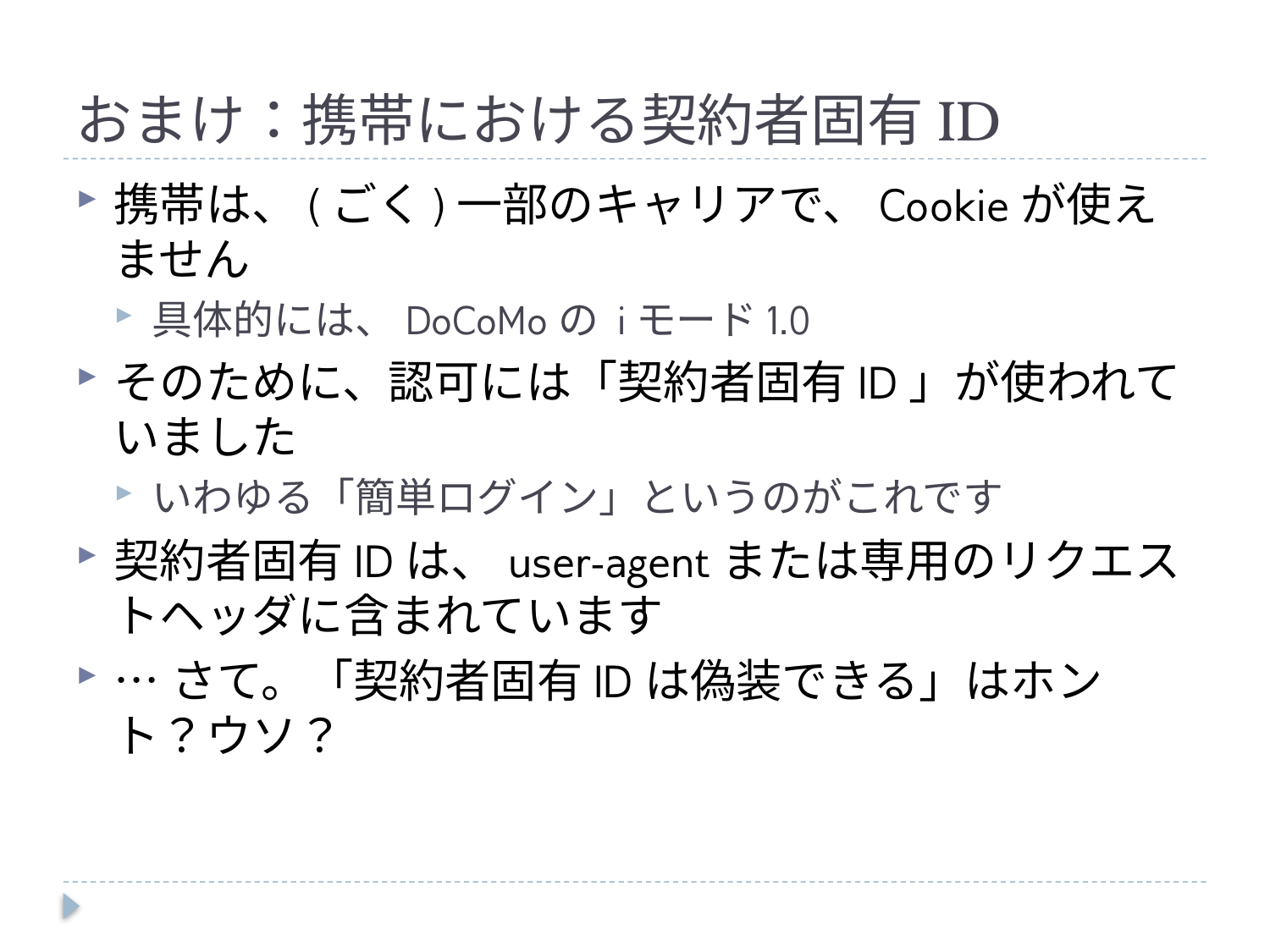

# おまけ：携帯における契約者固有ID
携帯は、(ごく)一部のキャリアで、Cookieが使えません
具体的には、DoCoMoの iモード1.0
そのために、認可には「契約者固有ID」が使われていました
いわゆる「簡単ログイン」というのがこれです
契約者固有IDは、user-agentまたは専用のリクエストヘッダに含まれています
…さて。「契約者固有IDは偽装できる」はホント？ウソ？